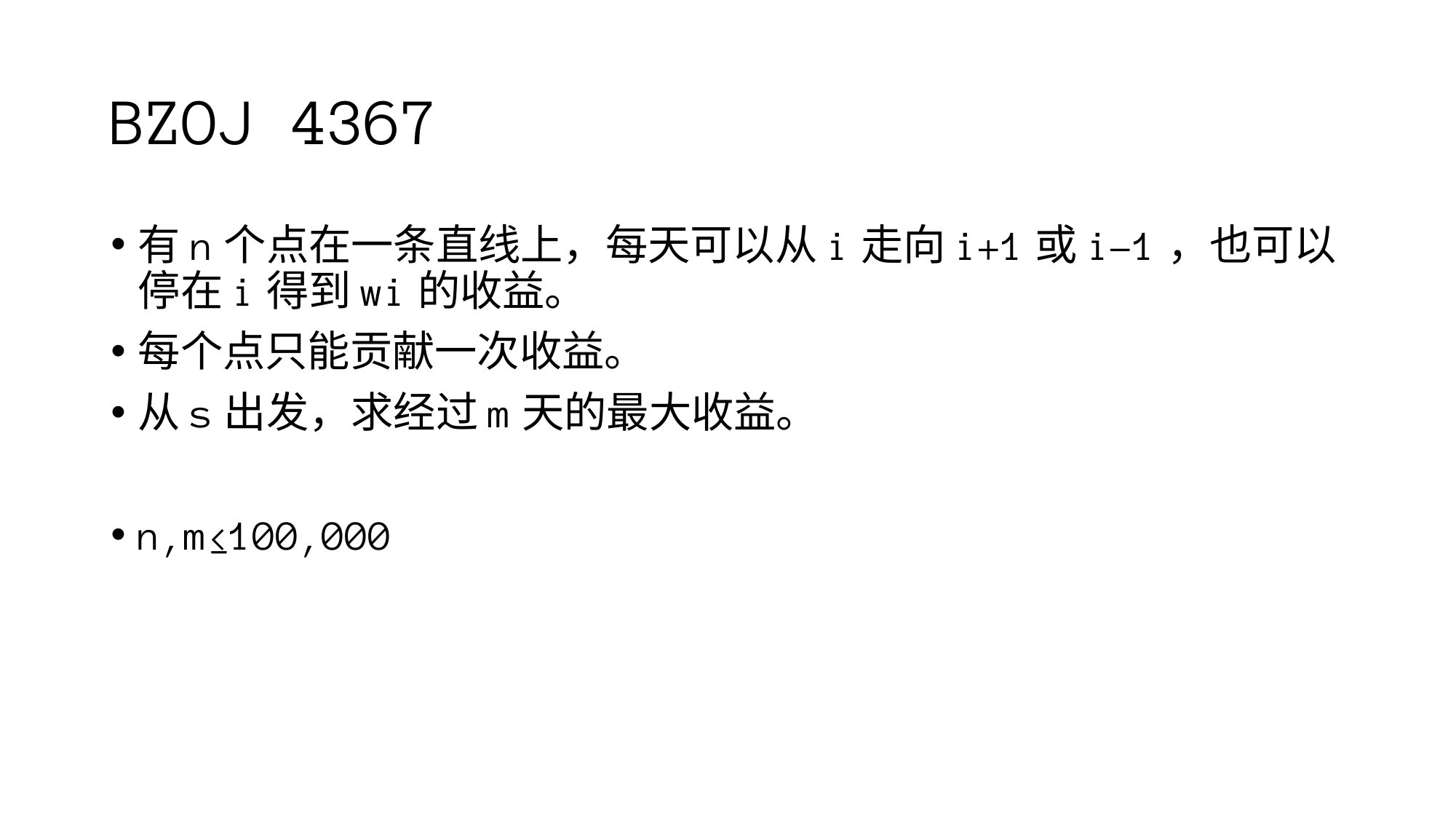

# BZOJ 4367
有n个点在一条直线上，每天可以从i走向i+1或i-1，也可以停在i得到wi的收益。
每个点只能贡献一次收益。
从s出发，求经过m天的最大收益。

n,m≤100,000